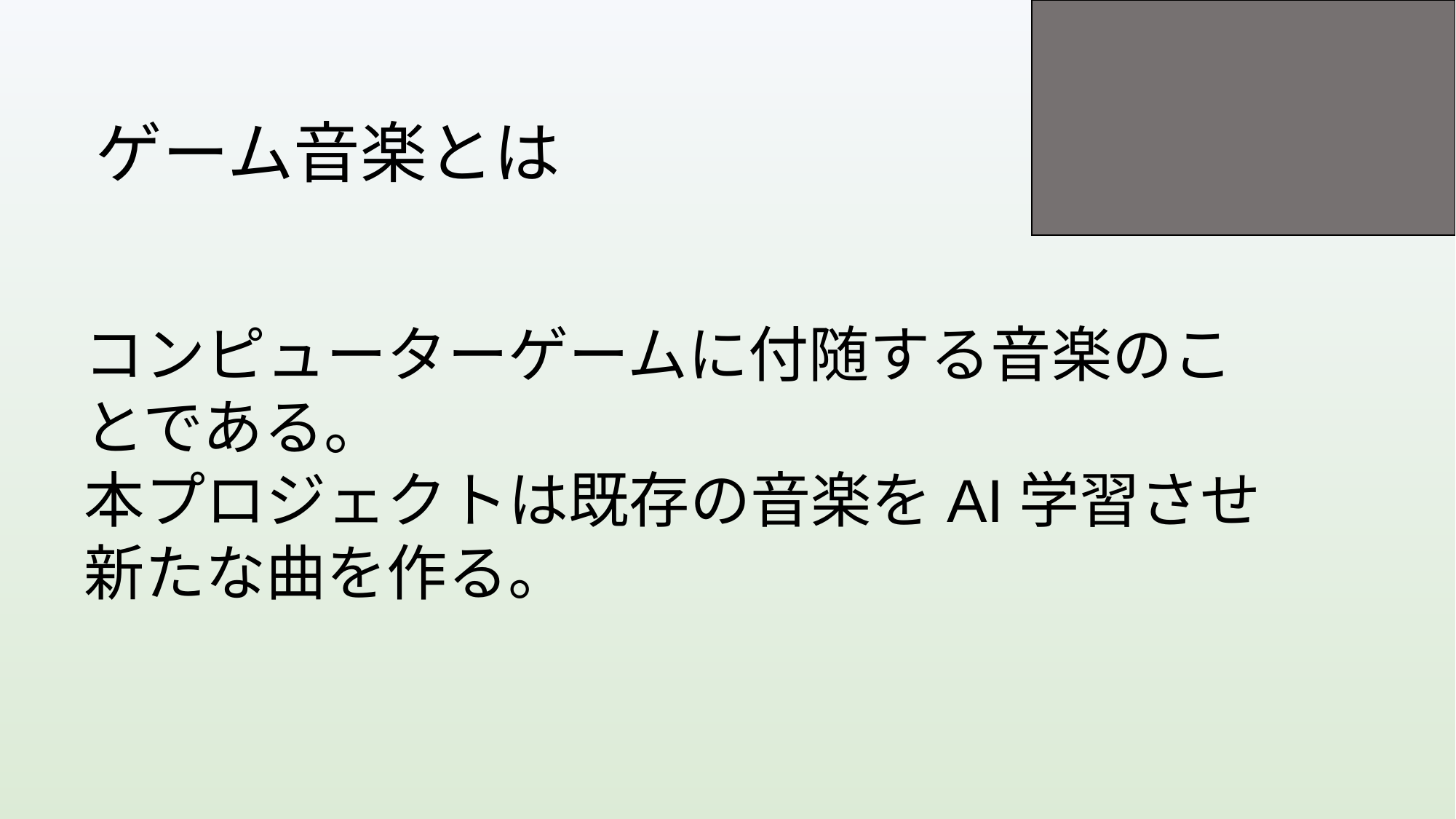

# ゲーム音楽とは
コンピューターゲームに付随する音楽のことである。
本プロジェクトは既存の音楽をAI学習させ
新たな曲を作る。